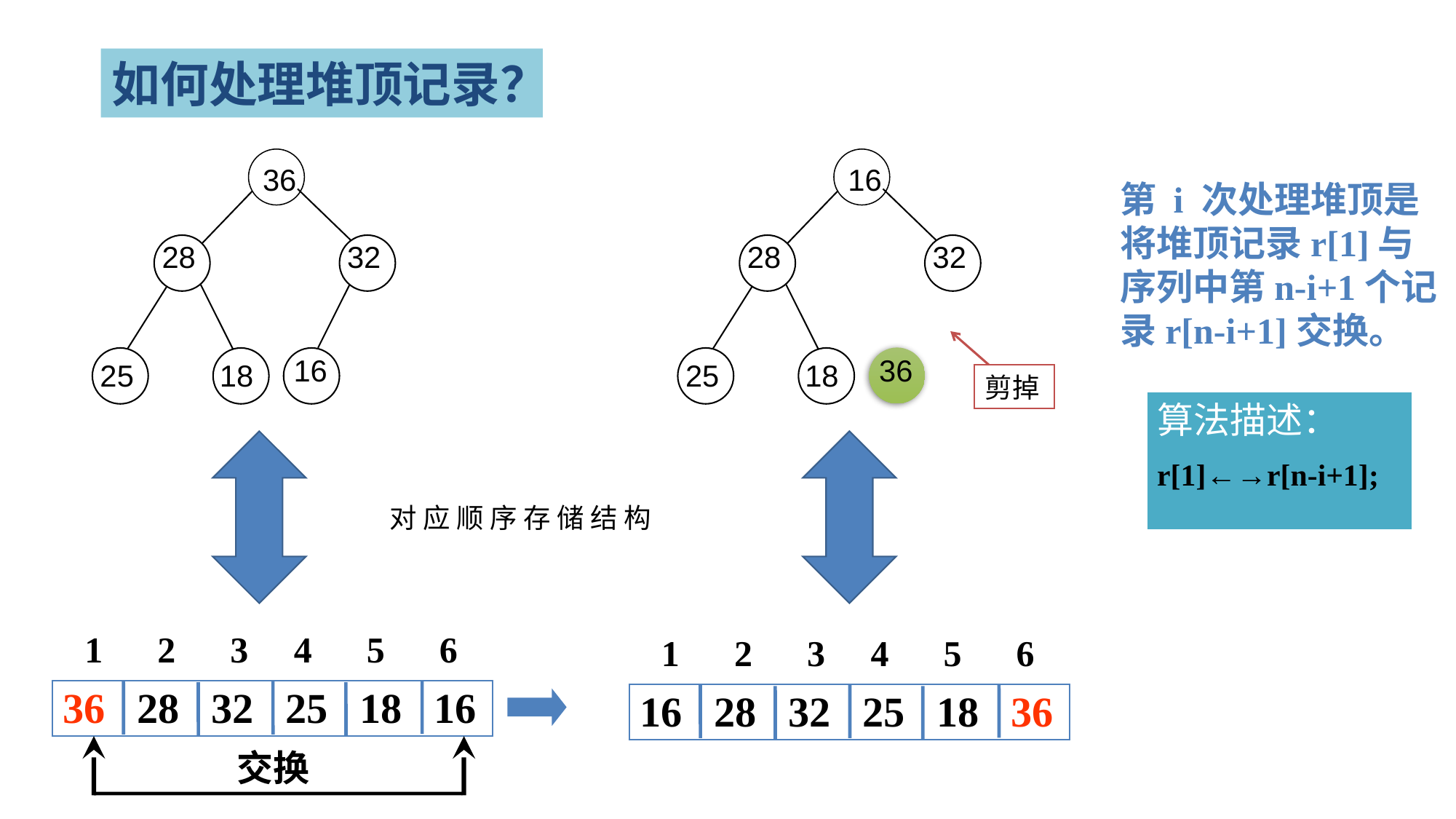

如何处理堆顶记录？

36

28
32

16
25
18

16

28
32

36
25
18
第 i 次处理堆顶是将堆顶记录r[1]与序列中第n-i+1个记录r[n-i+1]交换。

剪掉
算法描述：
r[1]←→r[n-i+1];

对 应 顺 序 存 储 结 构
1      2      3     4      5      6

36   28   32   25   18   16

1      2      3     4      5      6

16   28   32   25   18   36

交换